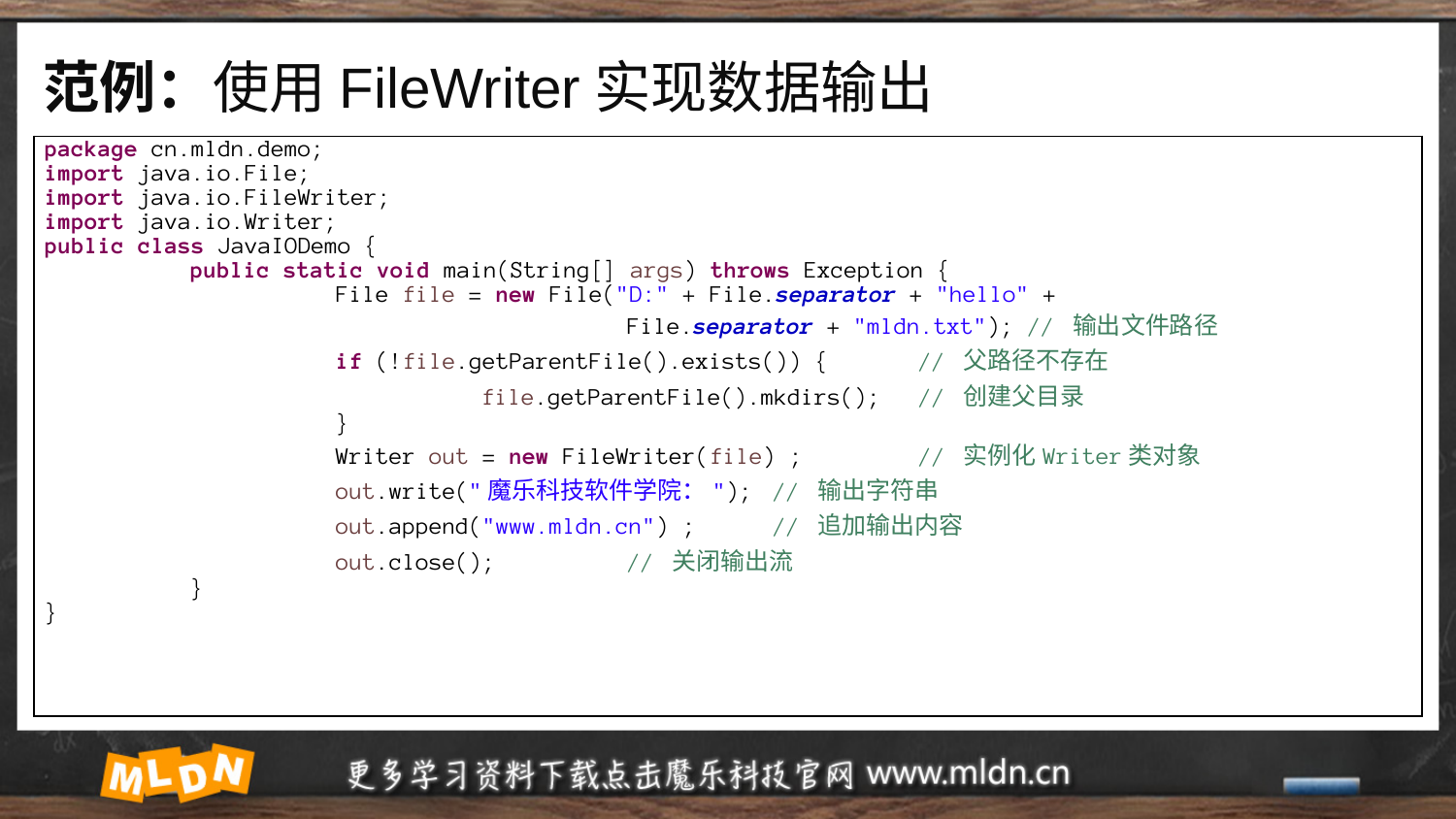

# 范例：使用FileWriter实现数据输出
| package cn.mldn.demo; import java.io.File; import java.io.FileWriter; import java.io.Writer; public class JavaIODemo { public static void main(String[] args) throws Exception { File file = new File("D:" + File.separator + "hello" + File.separator + "mldn.txt"); // 输出文件路径 if (!file.getParentFile().exists()) { // 父路径不存在 file.getParentFile().mkdirs(); // 创建父目录 } Writer out = new FileWriter(file) ; // 实例化Writer类对象 out.write("魔乐科技软件学院："); // 输出字符串 out.append("www.mldn.cn") ; // 追加输出内容 out.close(); // 关闭输出流 } } |
| --- |